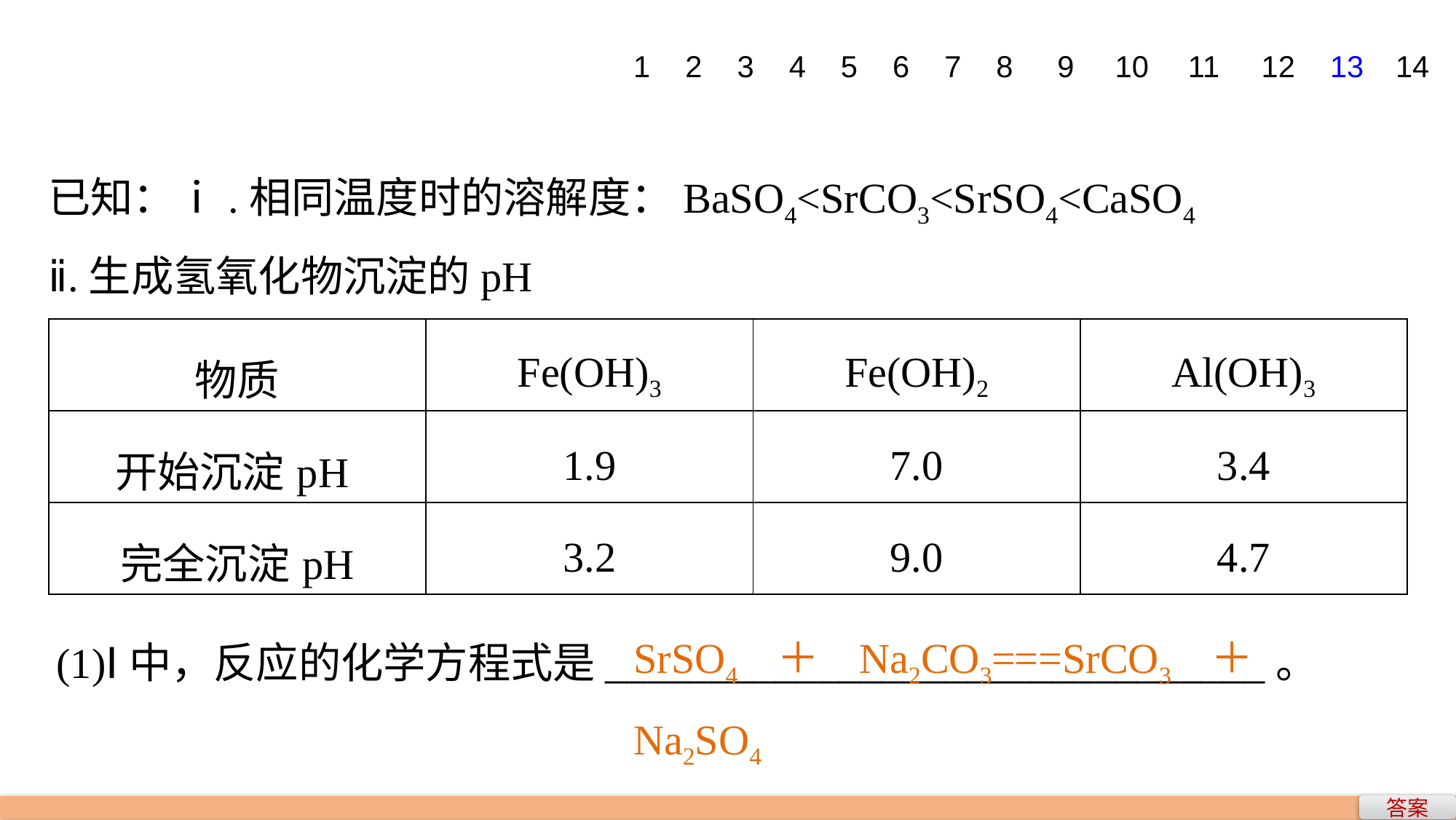

1
2
3
4
5
6
7
8
9
10
11
12
13
14
已知：ⅰ.相同温度时的溶解度：BaSO4<SrCO3<SrSO4<CaSO4
ⅱ.生成氢氧化物沉淀的pH
| 物质 | Fe(OH)3 | Fe(OH)2 | Al(OH)3 |
| --- | --- | --- | --- |
| 开始沉淀pH | 1.9 | 7.0 | 3.4 |
| 完全沉淀pH | 3.2 | 9.0 | 4.7 |
SrSO4＋Na2CO3===SrCO3＋Na2SO4
(1)Ⅰ中，反应的化学方程式是_______________________________。
答案